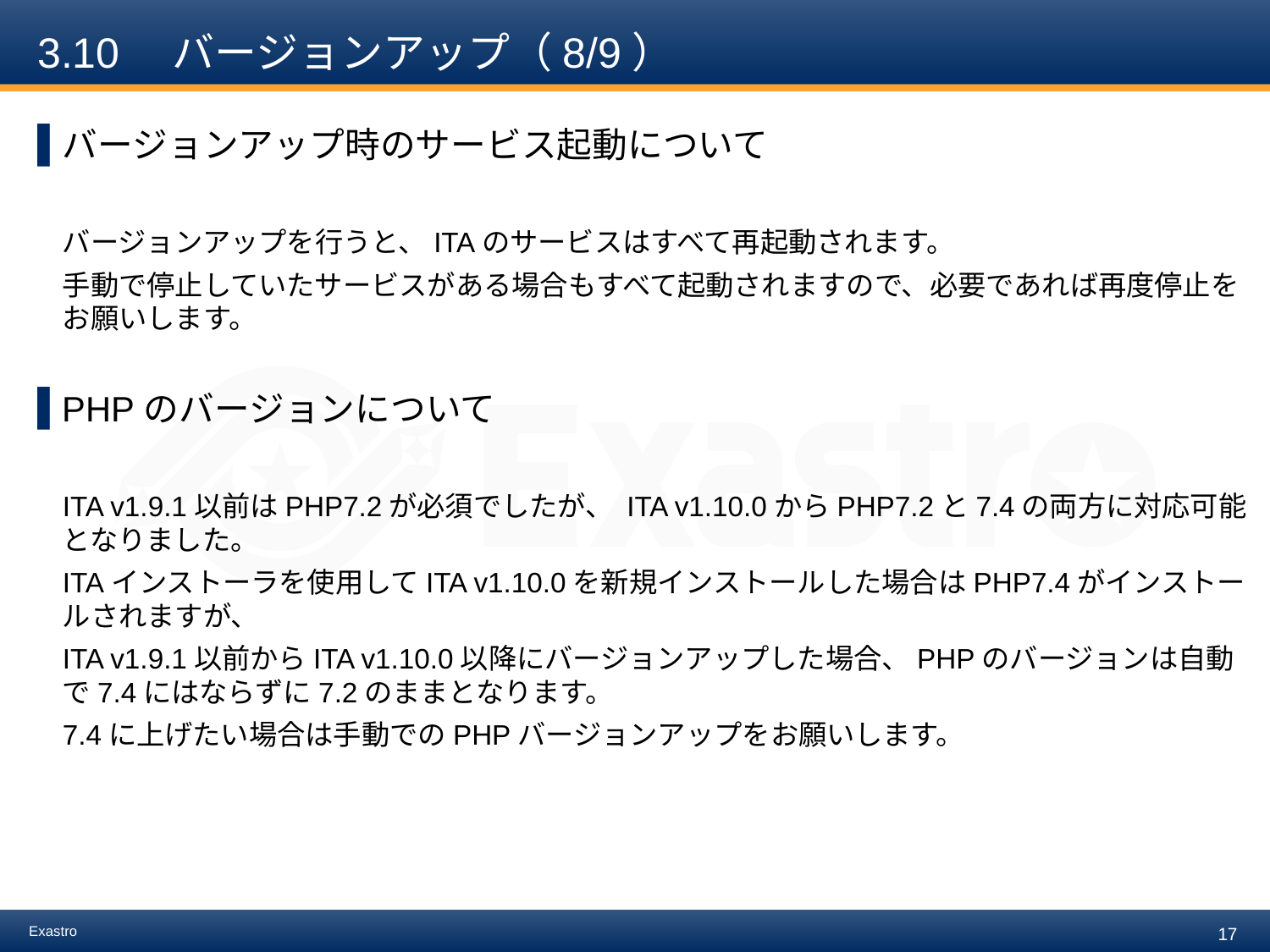

# 3.10　バージョンアップ（8/9）
バージョンアップ時のサービス起動について

バージョンアップを行うと、ITAのサービスはすべて再起動されます。
手動で停止していたサービスがある場合もすべて起動されますので、必要であれば再度停止をお願いします。

PHPのバージョンについて

ITA v1.9.1以前はPHP7.2が必須でしたが、 ITA v1.10.0からPHP7.2と7.4の両方に対応可能となりました。
ITAインストーラを使用してITA v1.10.0を新規インストールした場合はPHP7.4がインストールされますが、
ITA v1.9.1以前からITA v1.10.0以降にバージョンアップした場合、PHPのバージョンは自動で7.4にはならずに7.2のままとなります。
7.4に上げたい場合は手動でのPHPバージョンアップをお願いします。